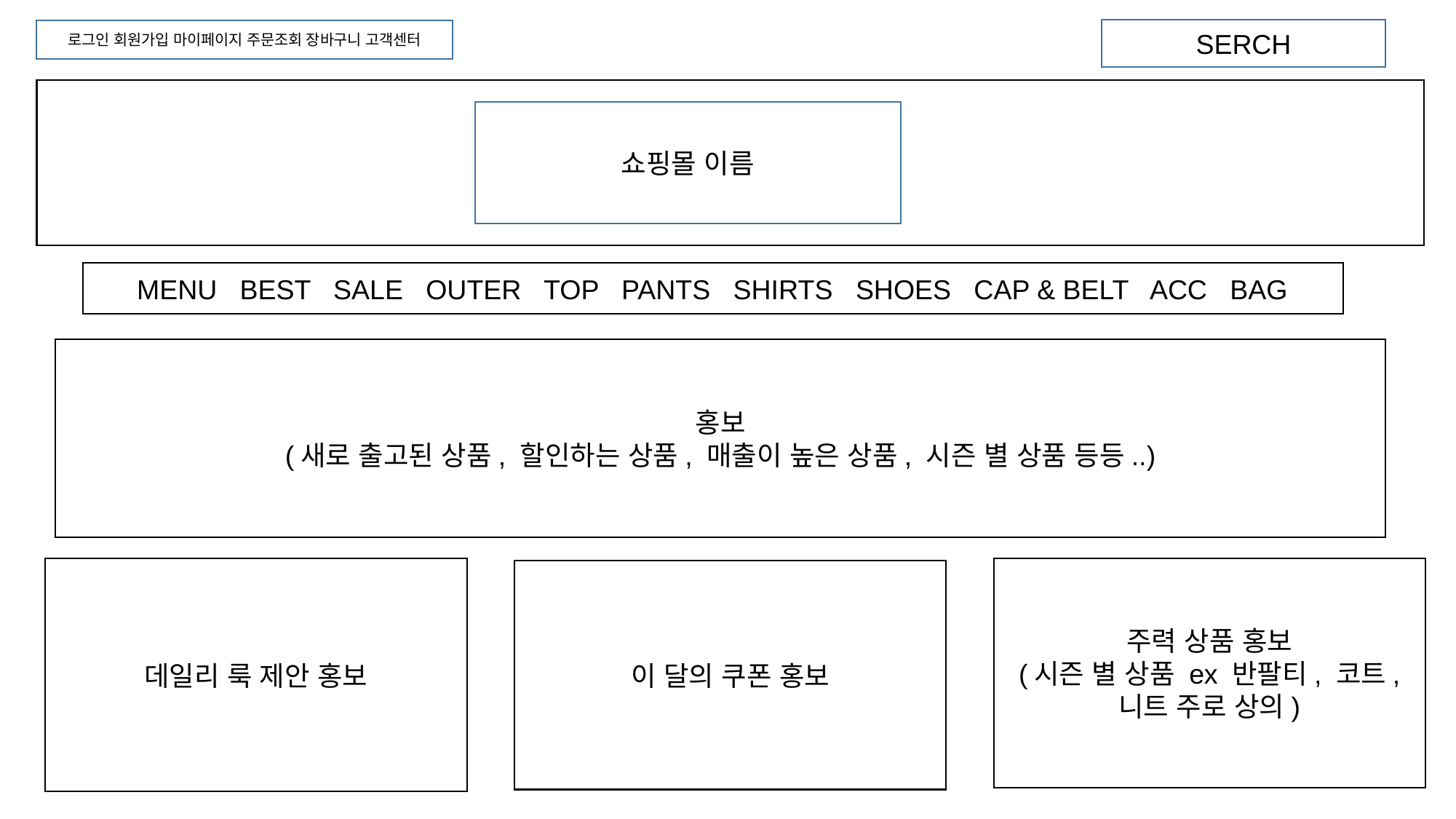

SERCH
로그인 회원가입 마이페이지 주문조회 장바구니 고객센터

쇼핑몰 이름
MENU   BEST   SALE   OUTER   TOP   PANTS   SHIRTS   SHOES   CAP & BELT   ACC   BAG
홍보
(새로 출고된 상품, 할인하는 상품, 매출이 높은 상품, 시즌 별 상품 등등..)
데일리 룩 제안 홍보
주력 상품 홍보
(시즌 별 상품 ex 반팔티, 코트, 니트 주로 상의)
이 달의 쿠폰 홍보